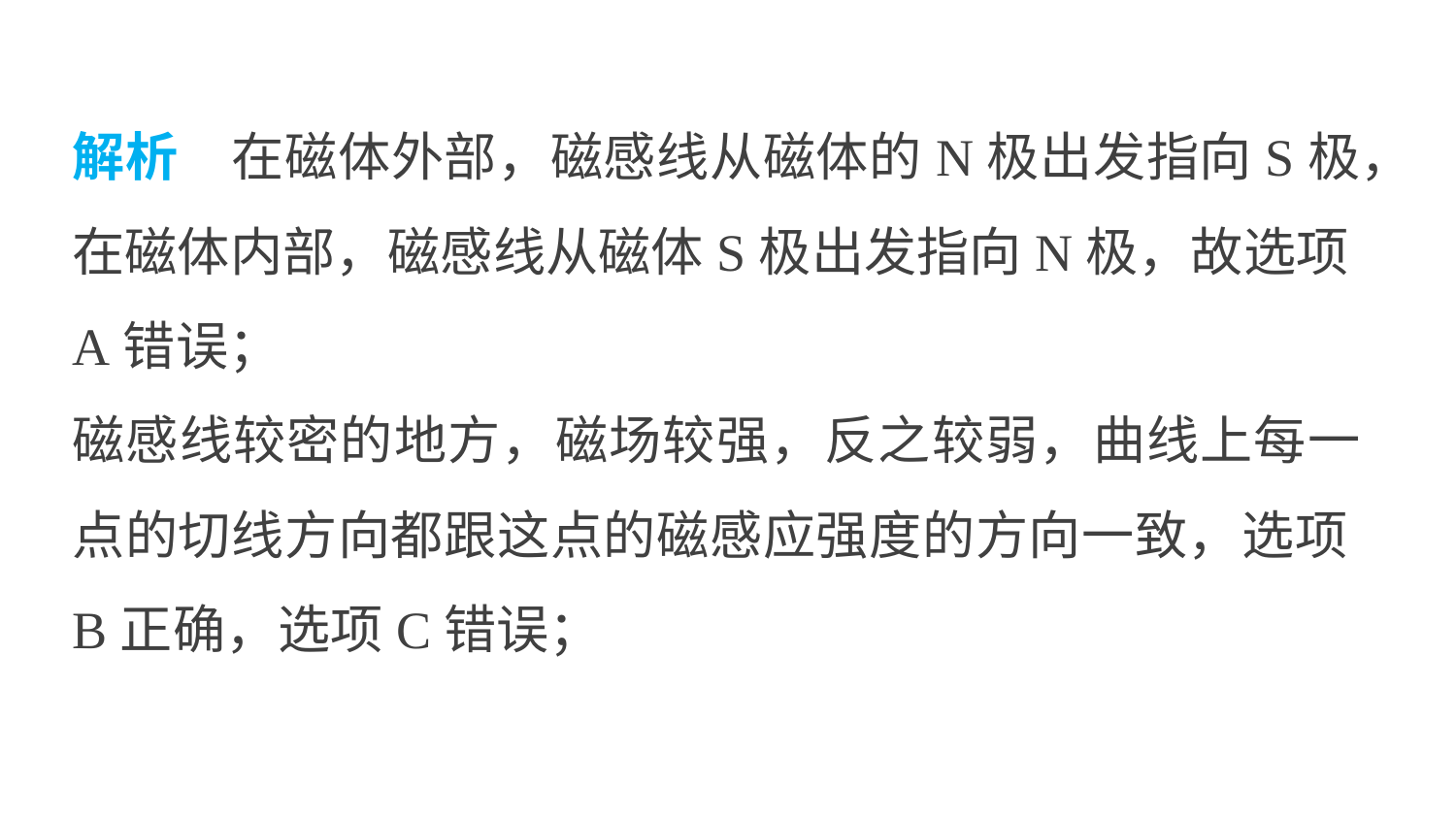

解析　在磁体外部，磁感线从磁体的N极出发指向S极，在磁体内部，磁感线从磁体S极出发指向N极，故选项A错误；
磁感线较密的地方，磁场较强，反之较弱，曲线上每一点的切线方向都跟这点的磁感应强度的方向一致，选项B正确，选项C错误；